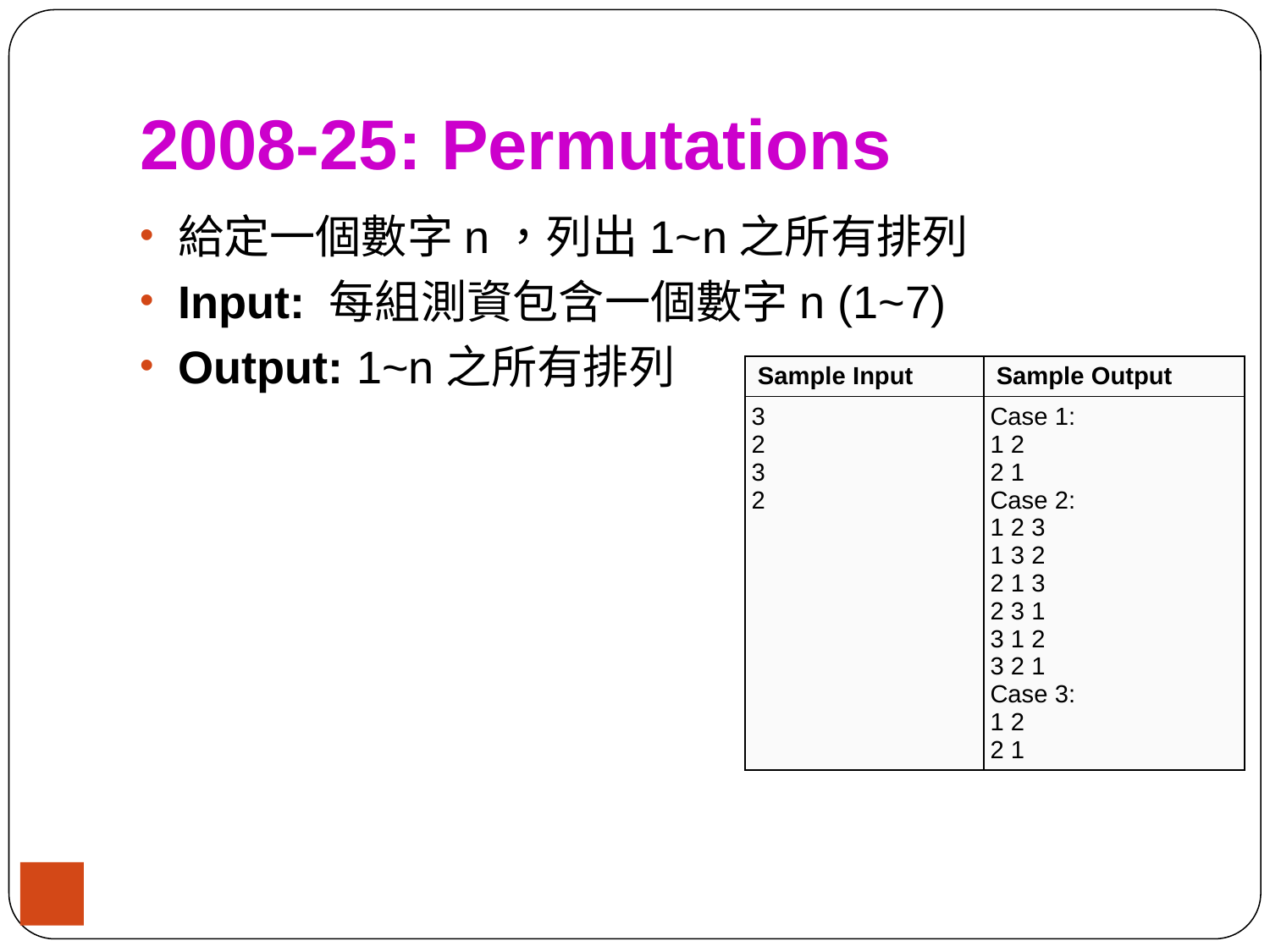

# 2008-25: Permutations
給定一個數字n，列出1~n之所有排列
Input: 每組測資包含一個數字n (1~7)
Output: 1~n之所有排列
| Sample Input | Sample Output |
| --- | --- |
| 3 2 3 2 | Case 1: 1 2 2 1 Case 2: 1 2 3 1 3 2 2 1 3 2 3 1 3 1 2 3 2 1 Case 3: 1 2 2 1 |